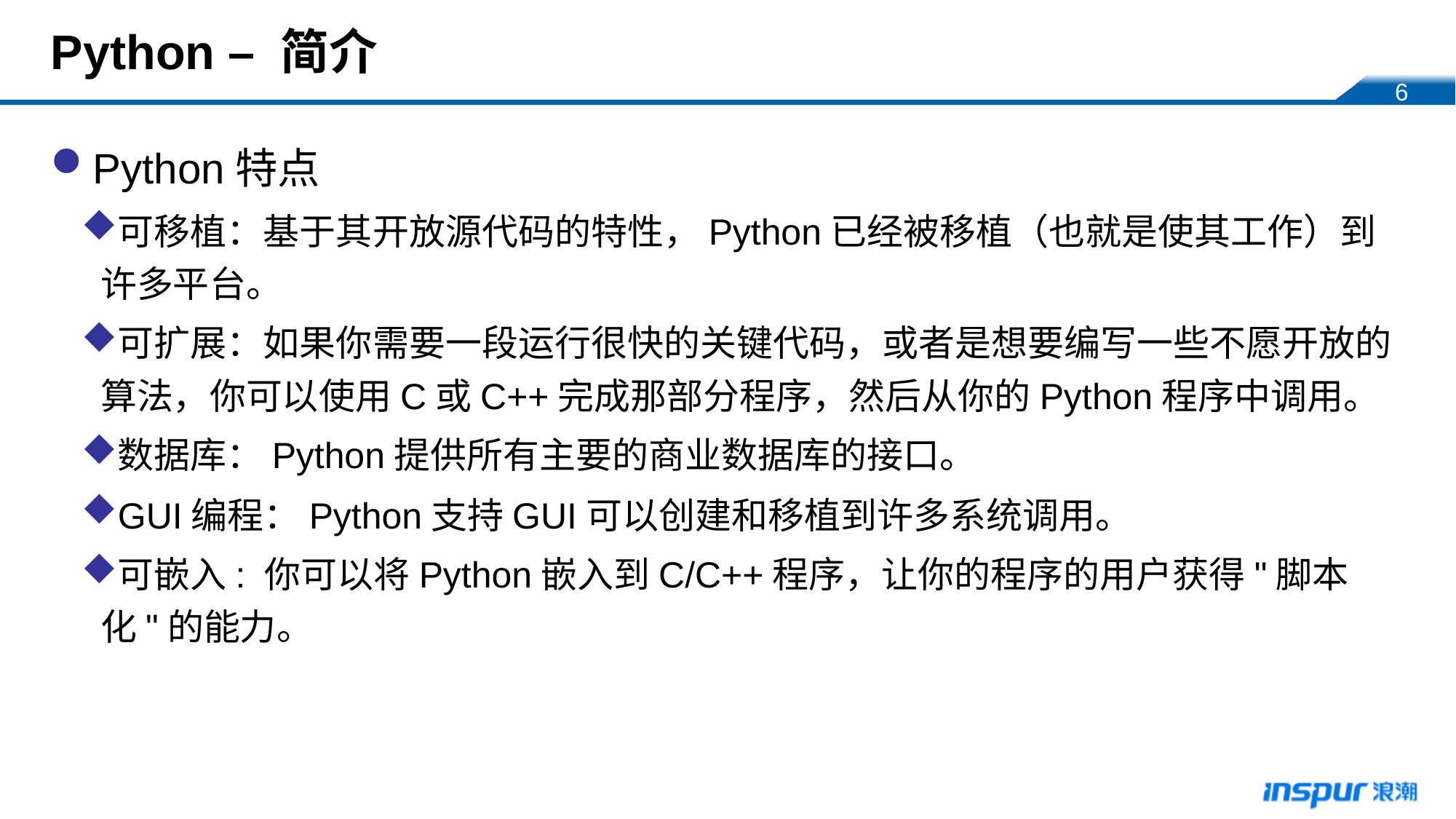

# Python – 简介
Python特点
可移植：基于其开放源代码的特性，Python已经被移植（也就是使其工作）到许多平台。
可扩展：如果你需要一段运行很快的关键代码，或者是想要编写一些不愿开放的算法，你可以使用C或C++完成那部分程序，然后从你的Python程序中调用。
数据库：Python提供所有主要的商业数据库的接口。
GUI编程：Python支持GUI可以创建和移植到许多系统调用。
可嵌入: 你可以将Python嵌入到C/C++程序，让你的程序的用户获得"脚本化"的能力。